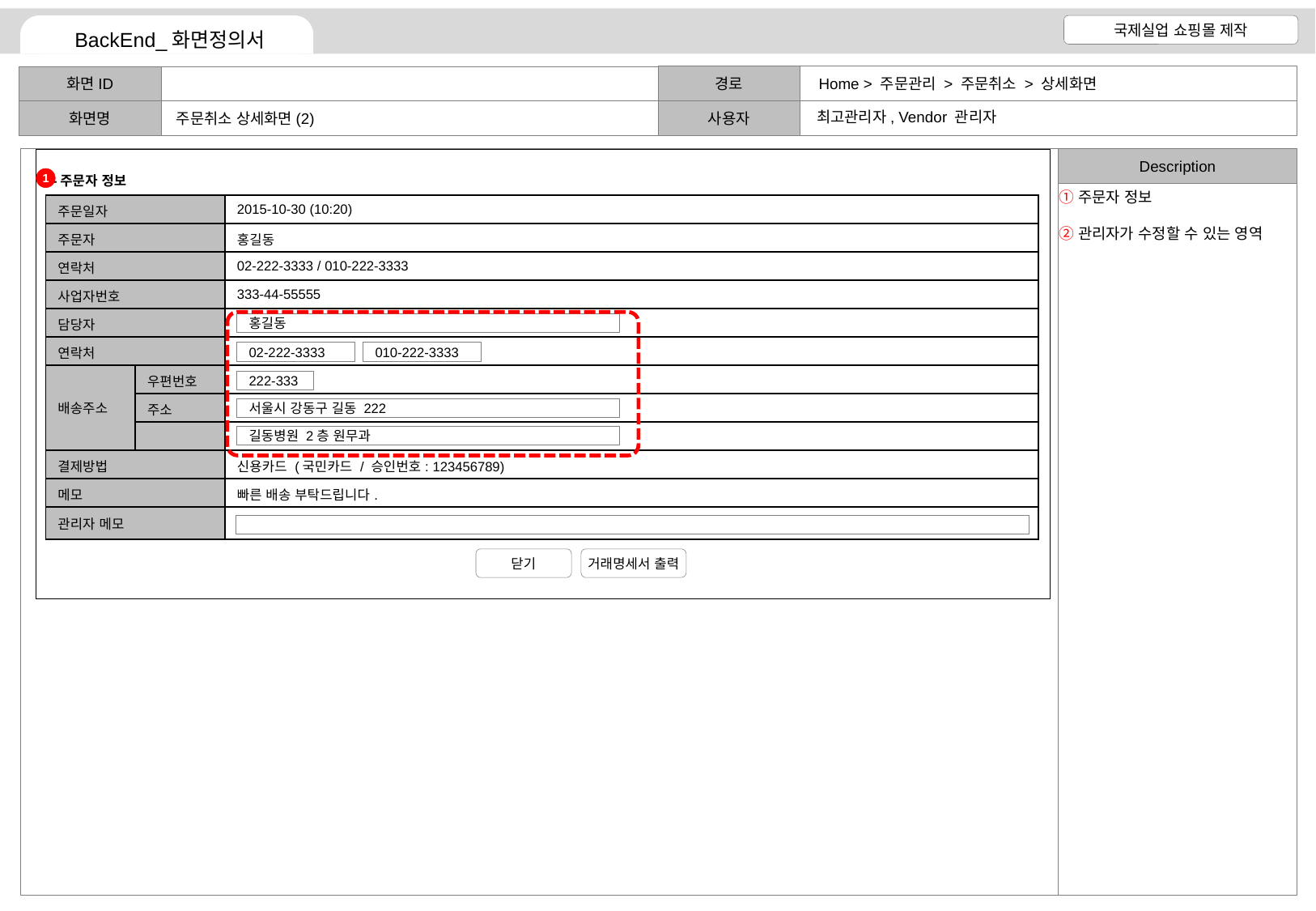

Home > 주문관리 > 주문취소 > 상세화면
최고관리자, Vendor 관리자
주문취소 상세화면(2)

-주문자 정보
1
주문자 정보

관리자가 수정할 수 있는 영역
| 주문일자 |  | 2015-10-30 (10:20) |
| --- | --- | --- |
| 주문자 |  | 홍길동 |
| 연락처 |  | 02-222-3333 / 010-222-3333 |
| 사업자번호 |  | 333-44-55555 |
| 담당자 |  |  |
| 연락처 |  |  |
| 배송주소 | 우편번호 |  |
|  | 주소 |  |
|  |  |  |
| 결제방법 |  | 신용카드 (국민카드 / 승인번호: 123456789) |
| 메모 |  | 빠른 배송 부탁드립니다. |
| 관리자 메모 |  |  |
2015-10-31 10:20
홍길동
02-222-3333
010-222-3333
222-333
서울시 강동구 길동 222
길동병원 2층 원무과

닫기
거래명세서 출력